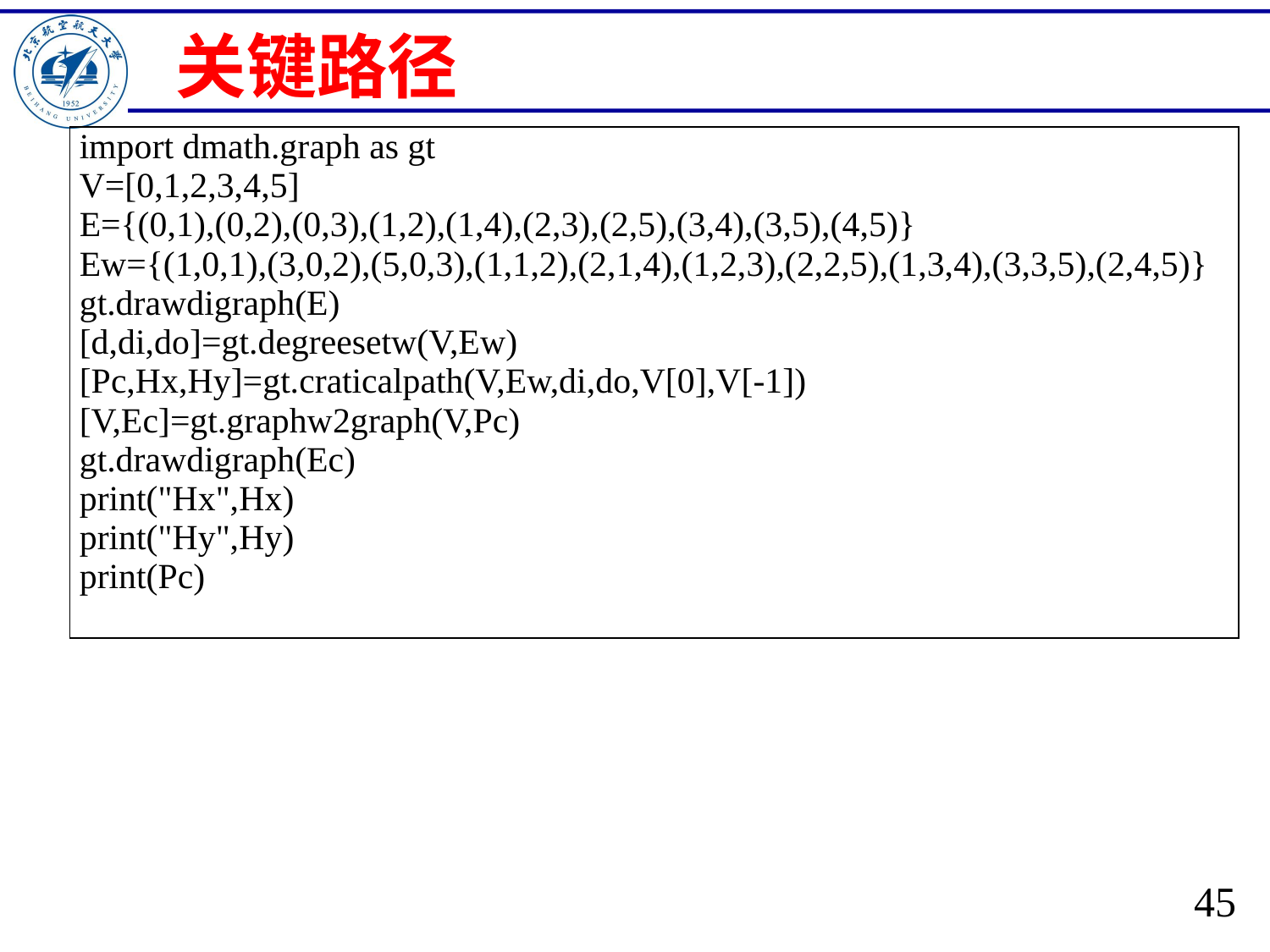

# 关键路径
| import dmath.graph as gt V=[0,1,2,3,4,5] E={(0,1),(0,2),(0,3),(1,2),(1,4),(2,3),(2,5),(3,4),(3,5),(4,5)} Ew={(1,0,1),(3,0,2),(5,0,3),(1,1,2),(2,1,4),(1,2,3),(2,2,5),(1,3,4),(3,3,5),(2,4,5)} gt.drawdigraph(E) [d,di,do]=gt.degreesetw(V,Ew) [Pc,Hx,Hy]=gt.craticalpath(V,Ew,di,do,V[0],V[-1]) [V,Ec]=gt.graphw2graph(V,Pc) gt.drawdigraph(Ec) print("Hx",Hx) print("Hy",Hy) print(Pc) |
| --- |